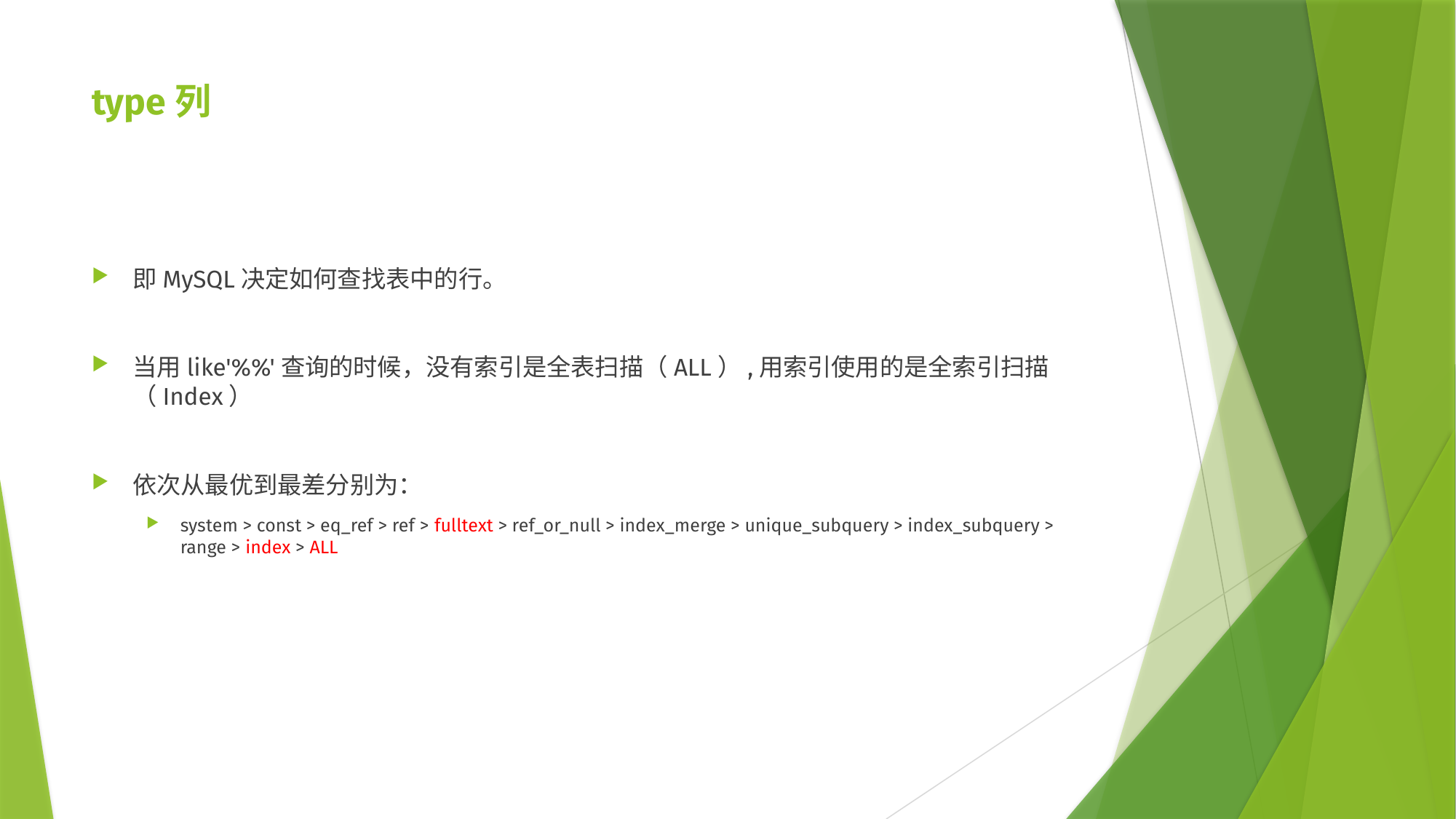

# type列
即MySQL决定如何查找表中的行。

当用like'%%'查询的时候，没有索引是全表扫描（ALL）,用索引使用的是全索引扫描（Index）

依次从最优到最差分别为：
system > const > eq_ref > ref > fulltext > ref_or_null > index_merge > unique_subquery > index_subquery > range > index > ALL